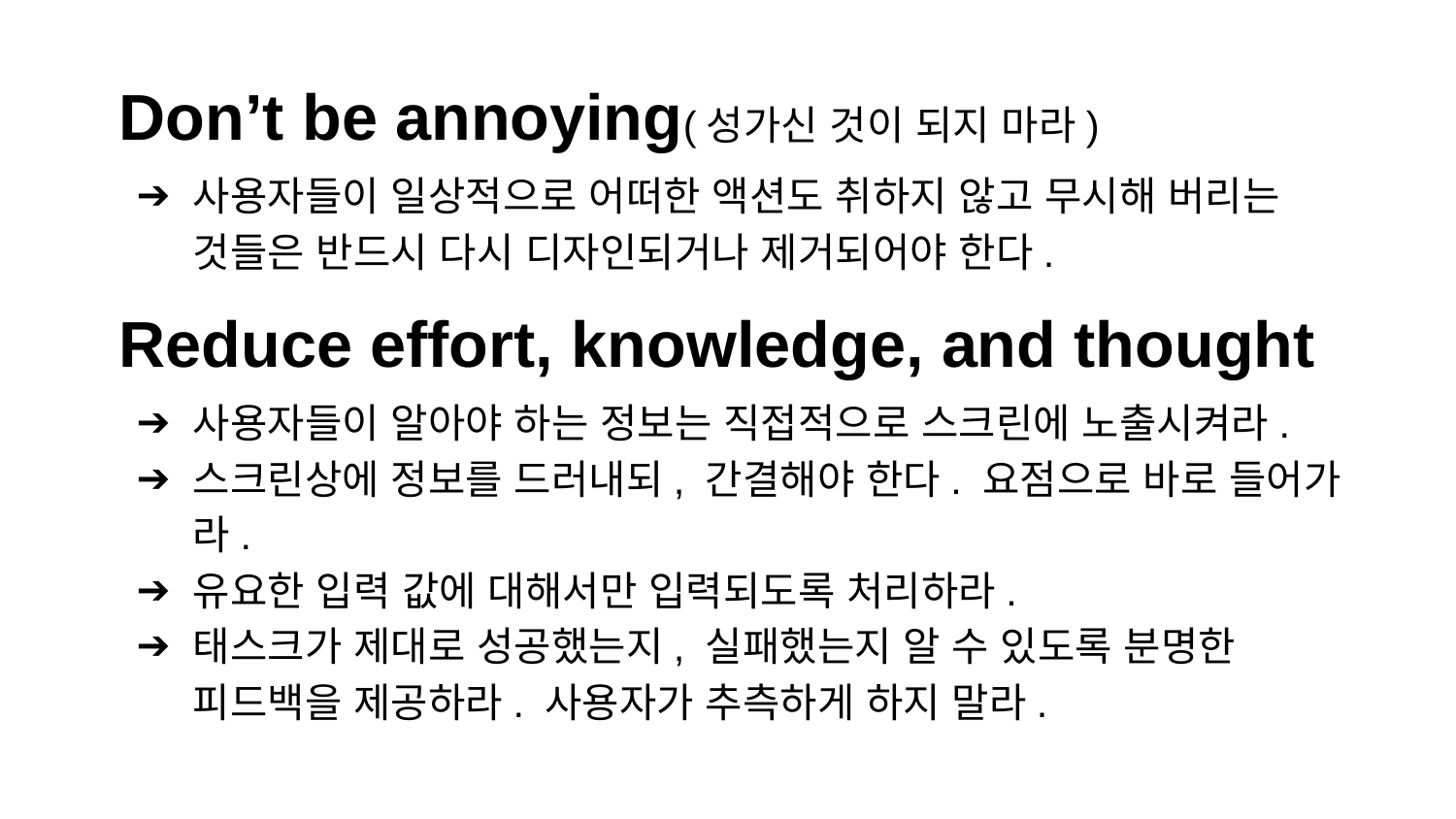

Don’t be annoying(성가신 것이 되지 마라)
사용자들이 일상적으로 어떠한 액션도 취하지 않고 무시해 버리는 것들은 반드시 다시 디자인되거나 제거되어야 한다.
Reduce effort, knowledge, and thought
사용자들이 알아야 하는 정보는 직접적으로 스크린에 노출시켜라.
스크린상에 정보를 드러내되, 간결해야 한다. 요점으로 바로 들어가라.
유요한 입력 값에 대해서만 입력되도록 처리하라.
태스크가 제대로 성공했는지, 실패했는지 알 수 있도록 분명한 피드백을 제공하라. 사용자가 추측하게 하지 말라.